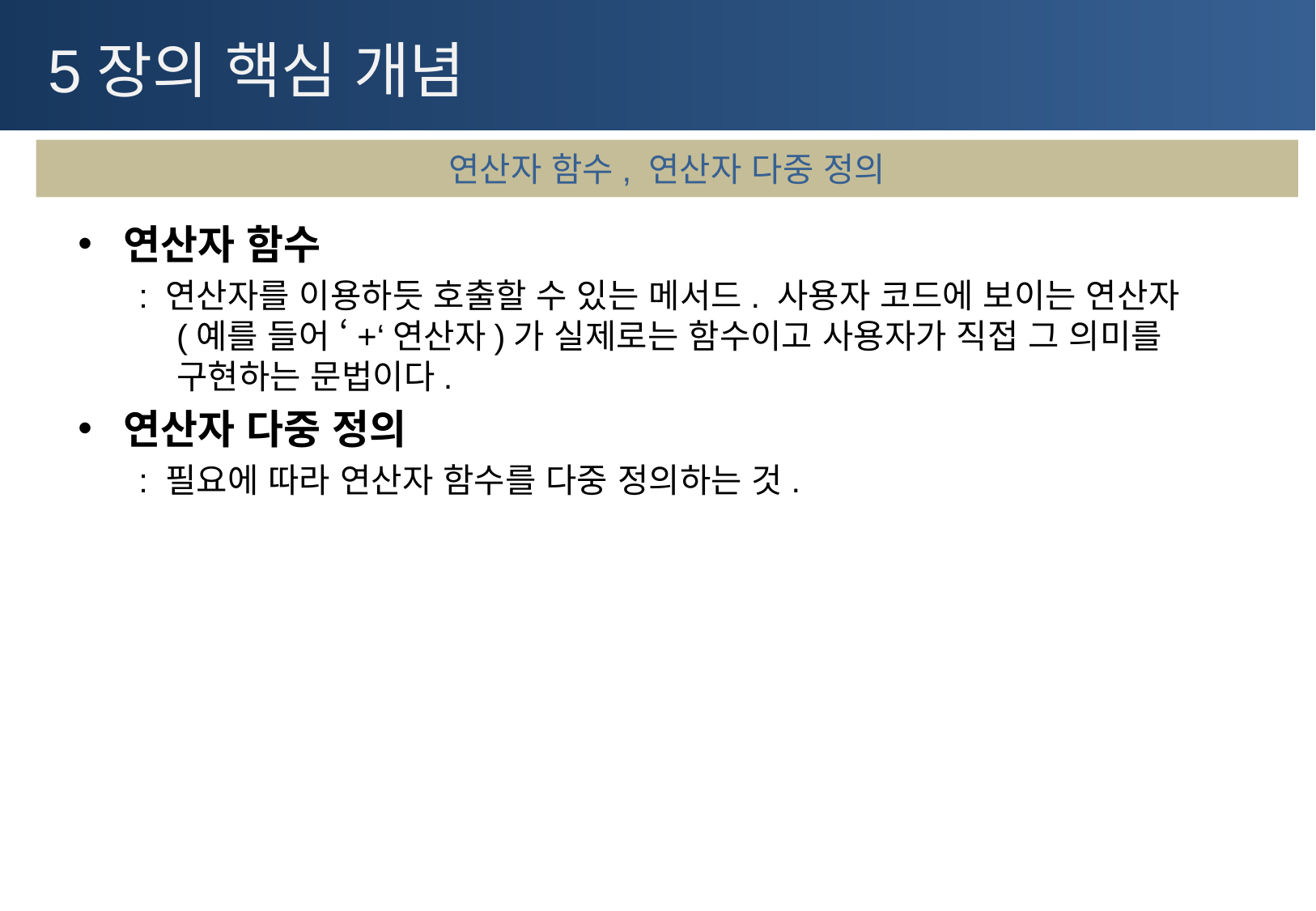

# 5장의 핵심 개념
연산자 함수, 연산자 다중 정의
연산자 함수
: 연산자를 이용하듯 호출할 수 있는 메서드. 사용자 코드에 보이는 연산자(예를 들어 ‘+‘연산자)가 실제로는 함수이고 사용자가 직접 그 의미를 구현하는 문법이다.
연산자 다중 정의
: 필요에 따라 연산자 함수를 다중 정의하는 것.